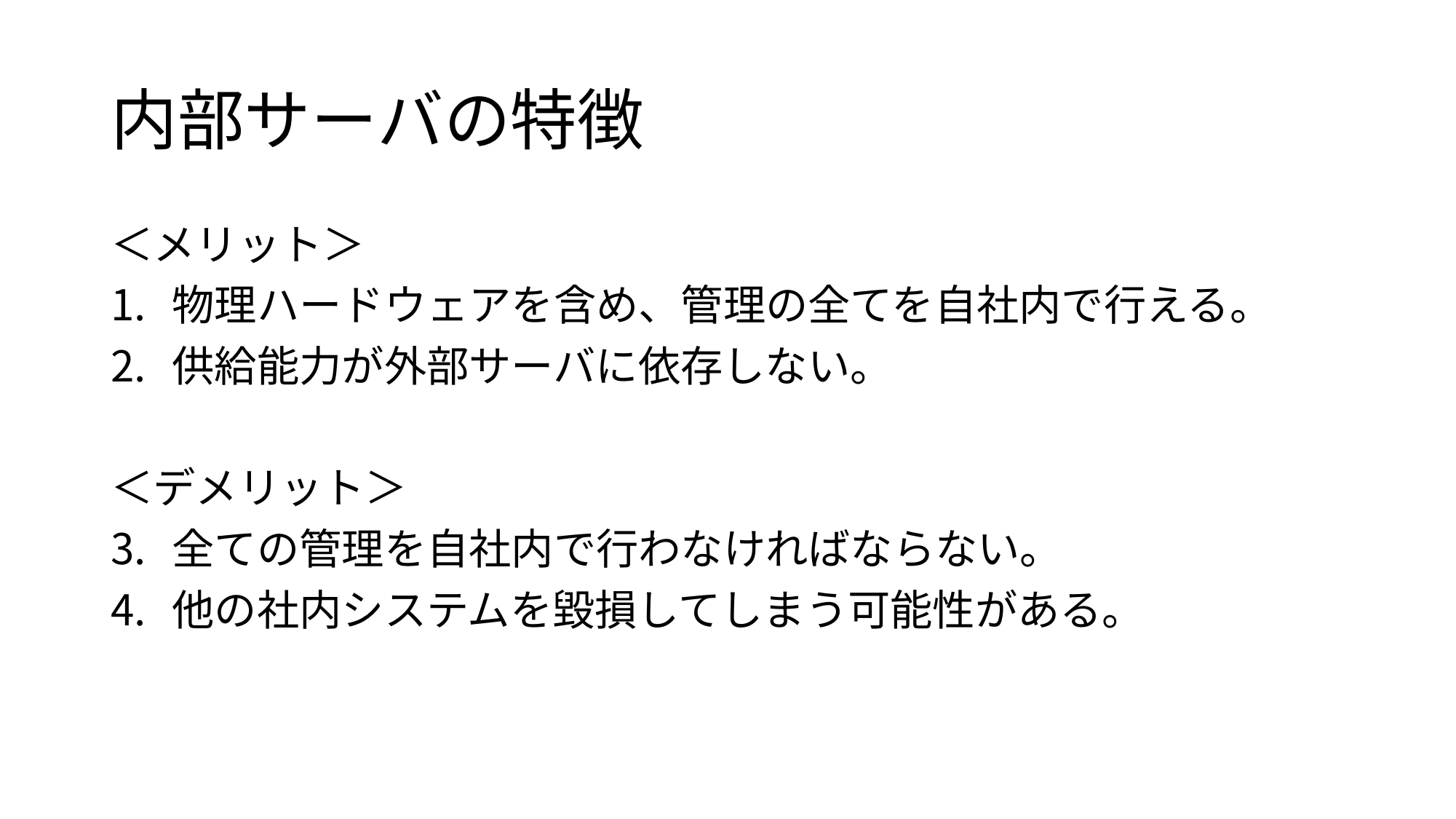

# 内部サーバの特徴
＜メリット＞
物理ハードウェアを含め、管理の全てを自社内で行える。
供給能力が外部サーバに依存しない。

＜デメリット＞
全ての管理を自社内で行わなければならない。
他の社内システムを毀損してしまう可能性がある。